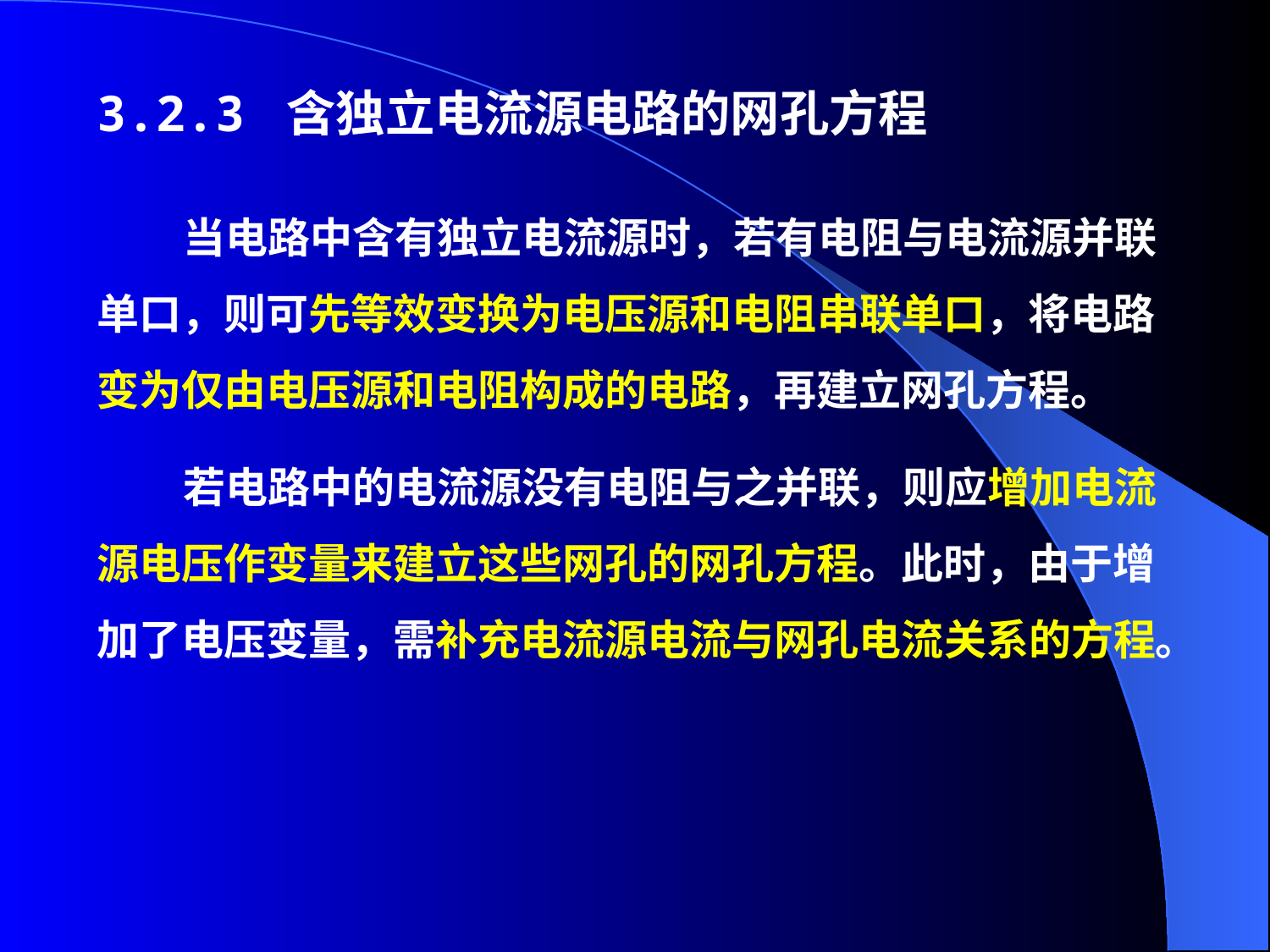

3.2.3 含独立电流源电路的网孔方程
        当电路中含有独立电流源时，若有电阻与电流源并联单口，则可先等效变换为电压源和电阻串联单口，将电路变为仅由电压源和电阻构成的电路，再建立网孔方程。
        若电路中的电流源没有电阻与之并联，则应增加电流源电压作变量来建立这些网孔的网孔方程。此时，由于增加了电压变量，需补充电流源电流与网孔电流关系的方程。